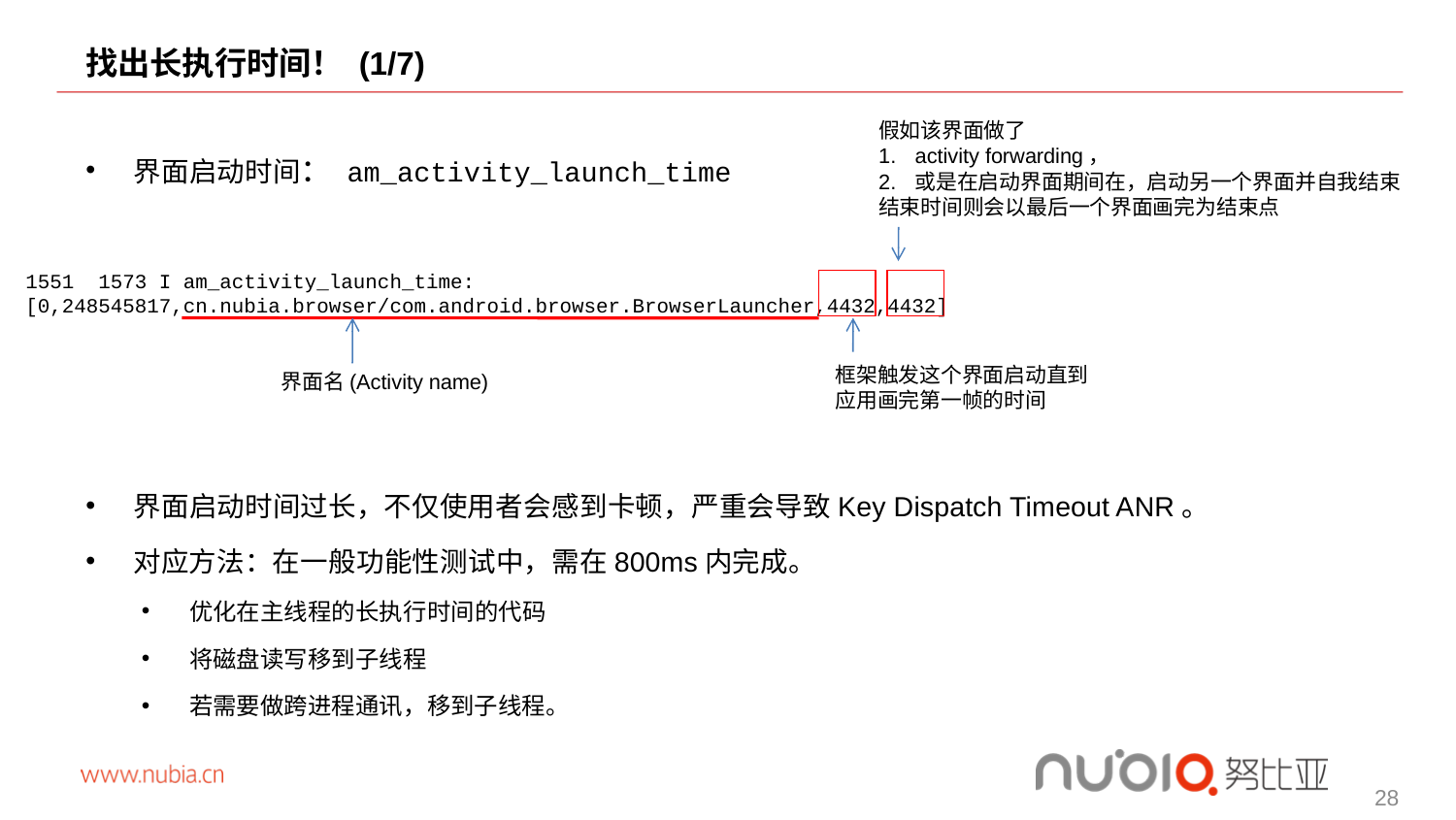

# 找出长执行时间！ (1/7)
假如该界面做了
activity forwarding，
或是在启动界面期间在，启动另一个界面并自我结束
结束时间则会以最后一个界面画完为结束点
界面启动时间： am_activity_launch_time

界面启动时间过长，不仅使用者会感到卡顿，严重会导致Key Dispatch Timeout ANR。
对应方法：在一般功能性测试中，需在800ms内完成。
优化在主线程的长执行时间的代码
将磁盘读写移到子线程
若需要做跨进程通讯，移到子线程。

1551  1573 I am_activity_launch_time: [0,248545817,cn.nubia.browser/com.android.browser.BrowserLauncher,4432,4432]

框架触发这个界面启动直到
应用画完第一帧的时间
界面名(Activity name)
28